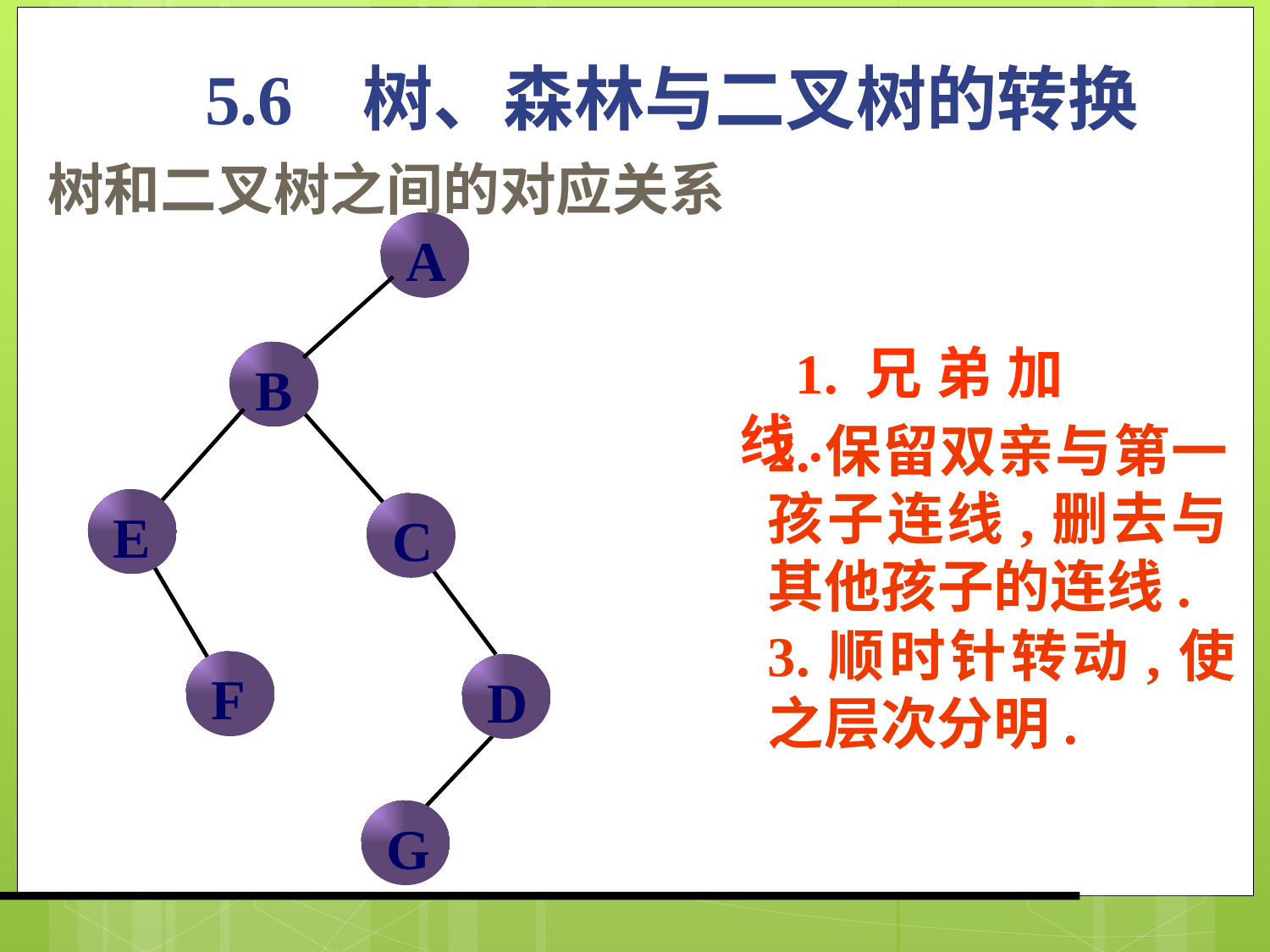

5.6   树、森林与二叉树的转换
树和二叉树之间的对应关系
A

B

E
C

F
D

G
  1.兄弟加线.
2.保留双亲与第一孩子连线,删去与其他孩子的连线.
3.顺时针转动,使之层次分明.